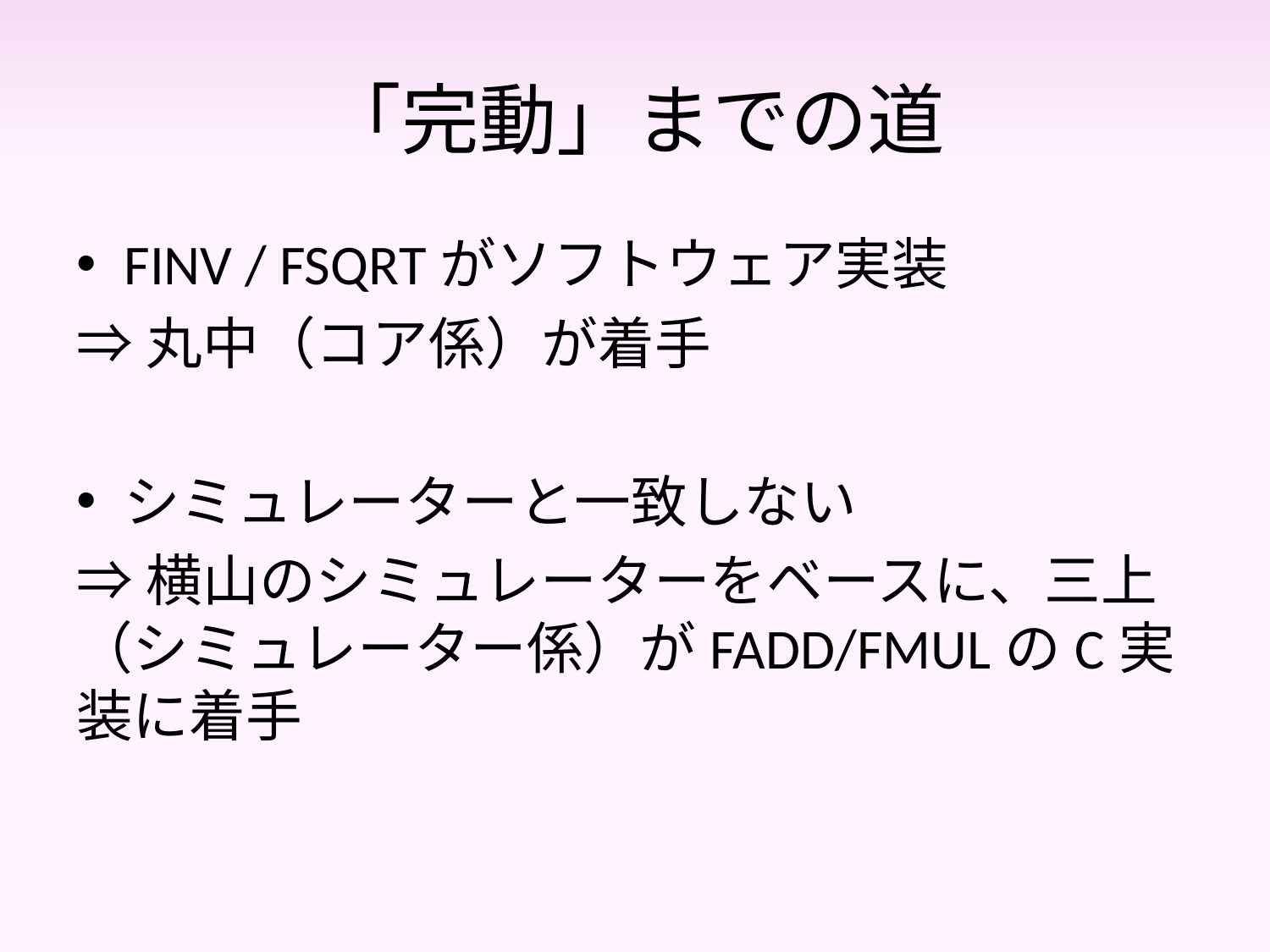

# 「完動」までの道
FINV / FSQRTがソフトウェア実装
⇒丸中（コア係）が着手

シミュレーターと一致しない
⇒横山のシミュレーターをベースに、三上（シミュレーター係）がFADD/FMULのC実装に着手